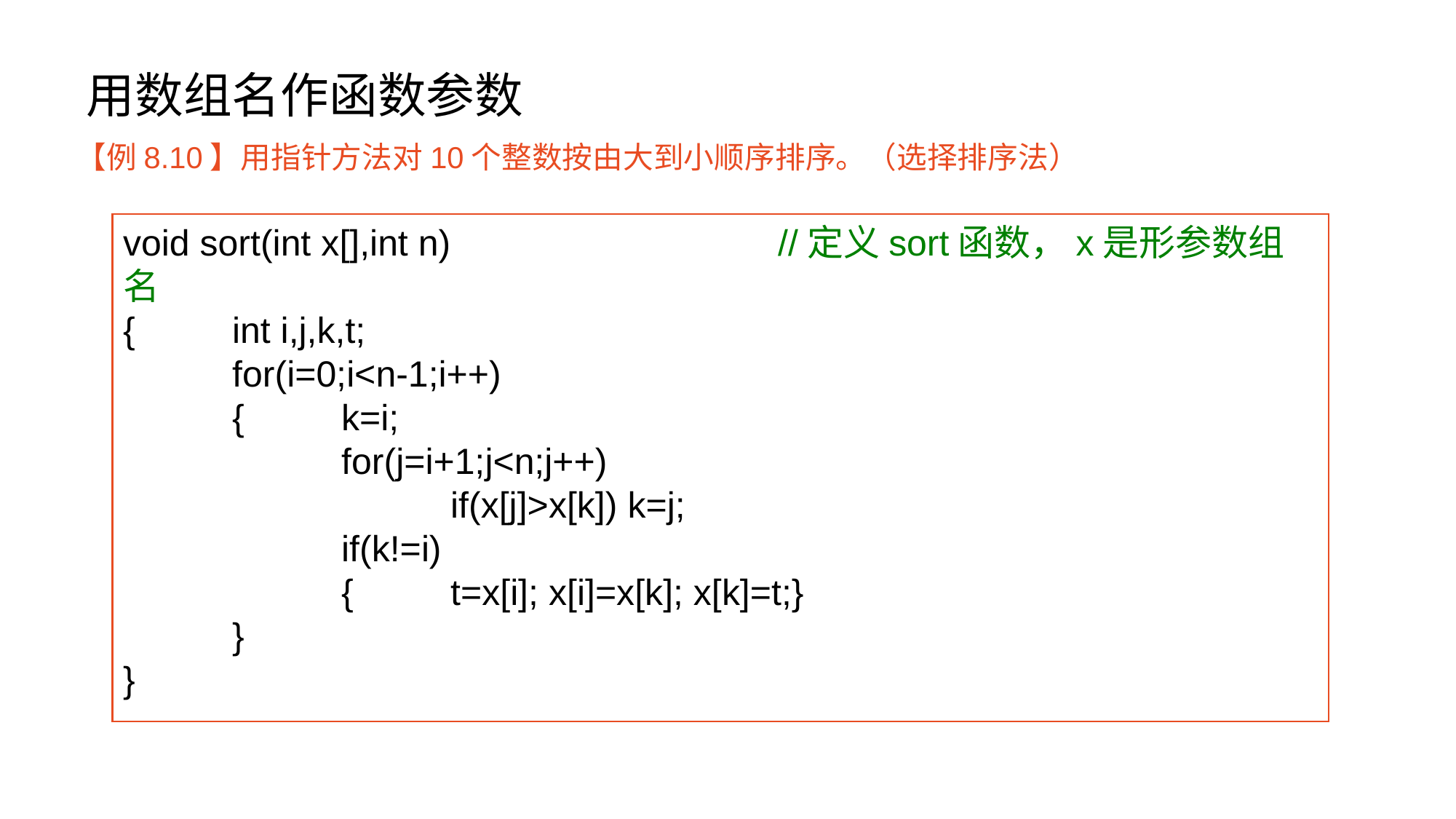

# 用数组名作函数参数
【例8.10】用指针方法对10个整数按由大到小顺序排序。（选择排序法）
void sort(int x[],int n)			//定义sort函数，x是形参数组名
{	int i,j,k,t;
	for(i=0;i<n-1;i++)
	{	k=i;
		for(j=i+1;j<n;j++)
			if(x[j]>x[k]) k=j;
		if(k!=i)
		{	t=x[i]; x[i]=x[k]; x[k]=t;}
	}
}